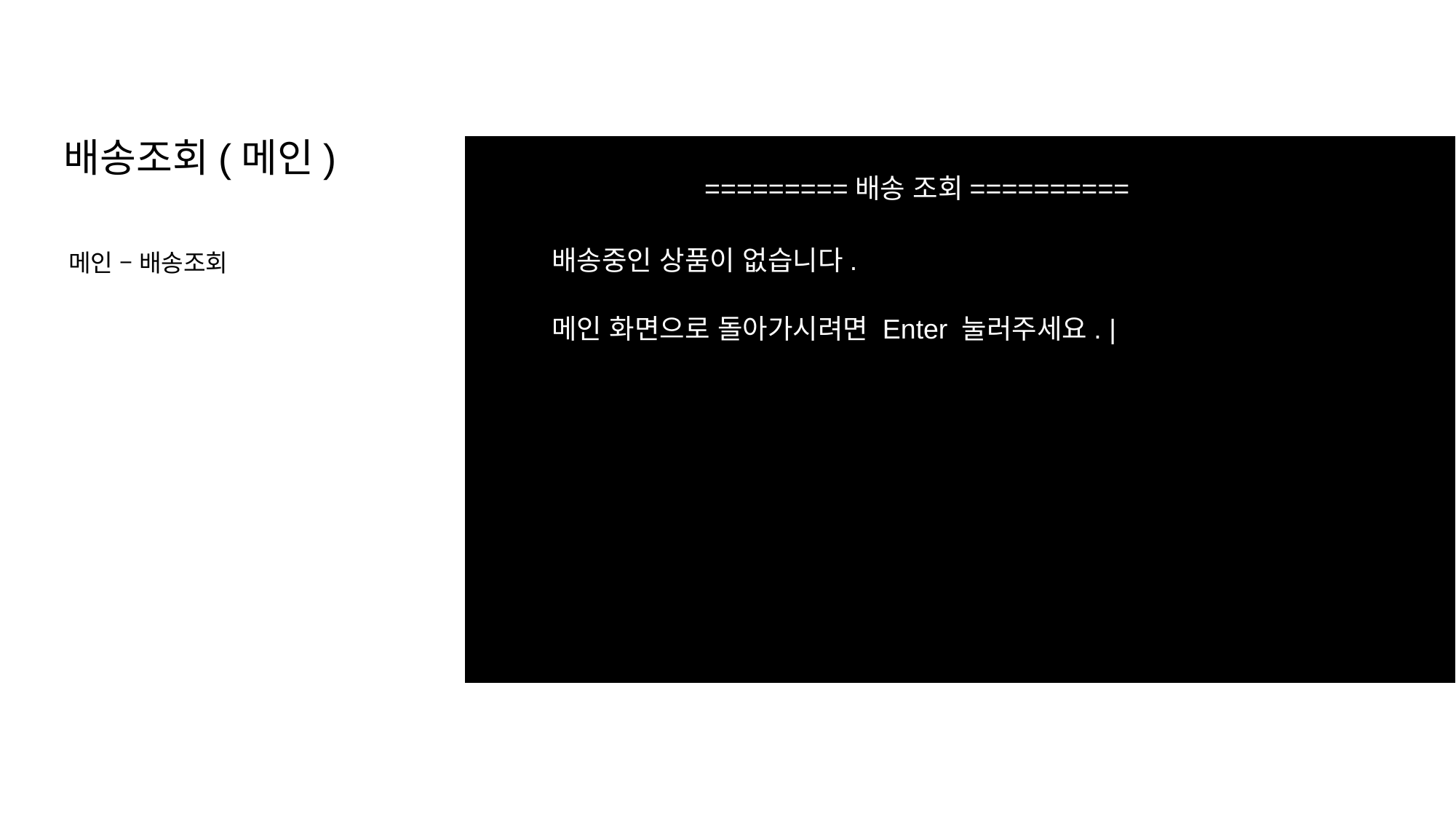

배송조회(메인)

=========배송 조회==========
배송중인 상품이 없습니다.
메인 – 배송조회
메인 화면으로 돌아가시려면 Enter 눌러주세요. |